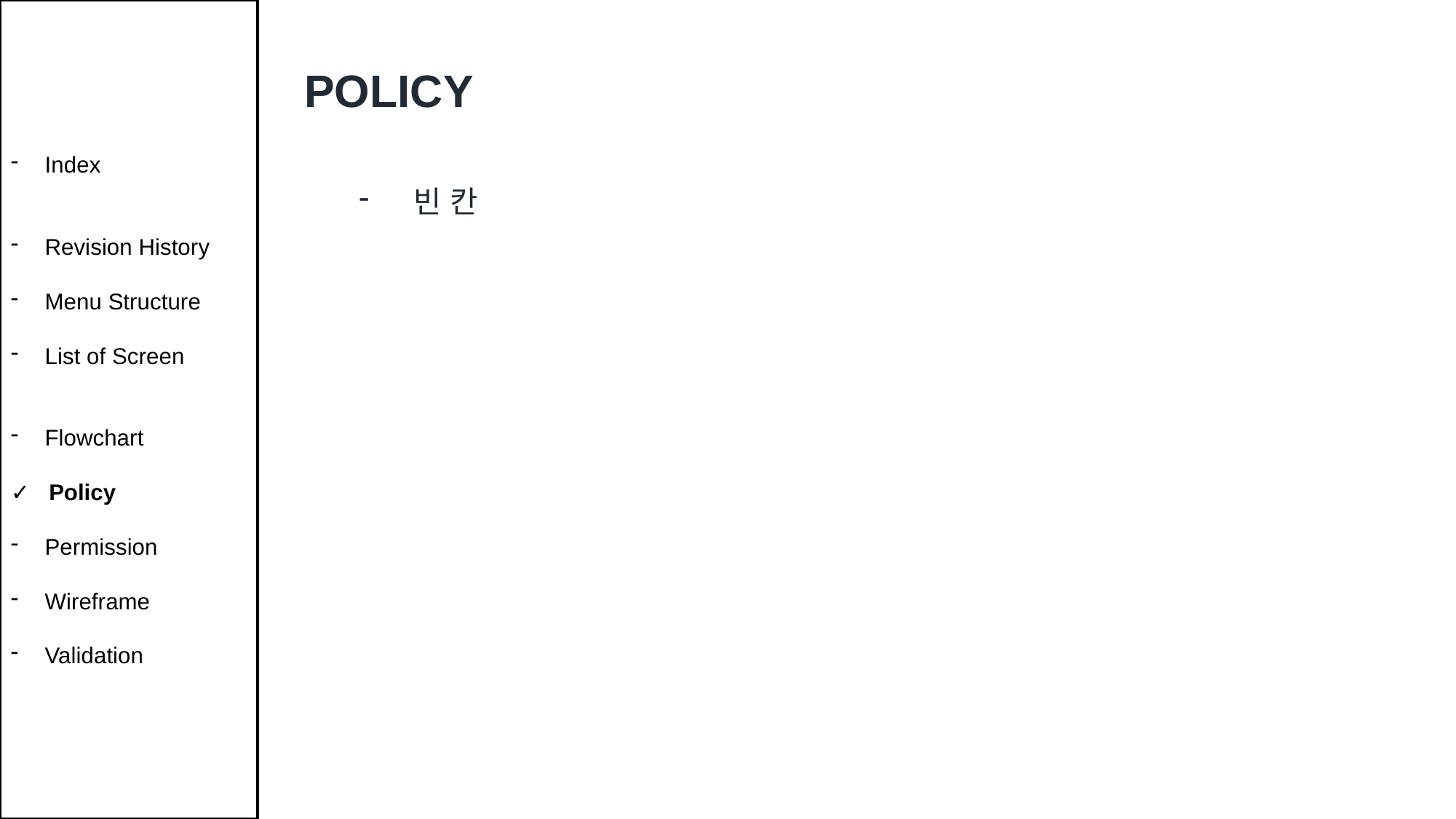

Index

Revision History

Menu Structure

List of Screen

Flowchart

✓   Policy

Permission

Wireframe

Validation
POLICY
빈 칸